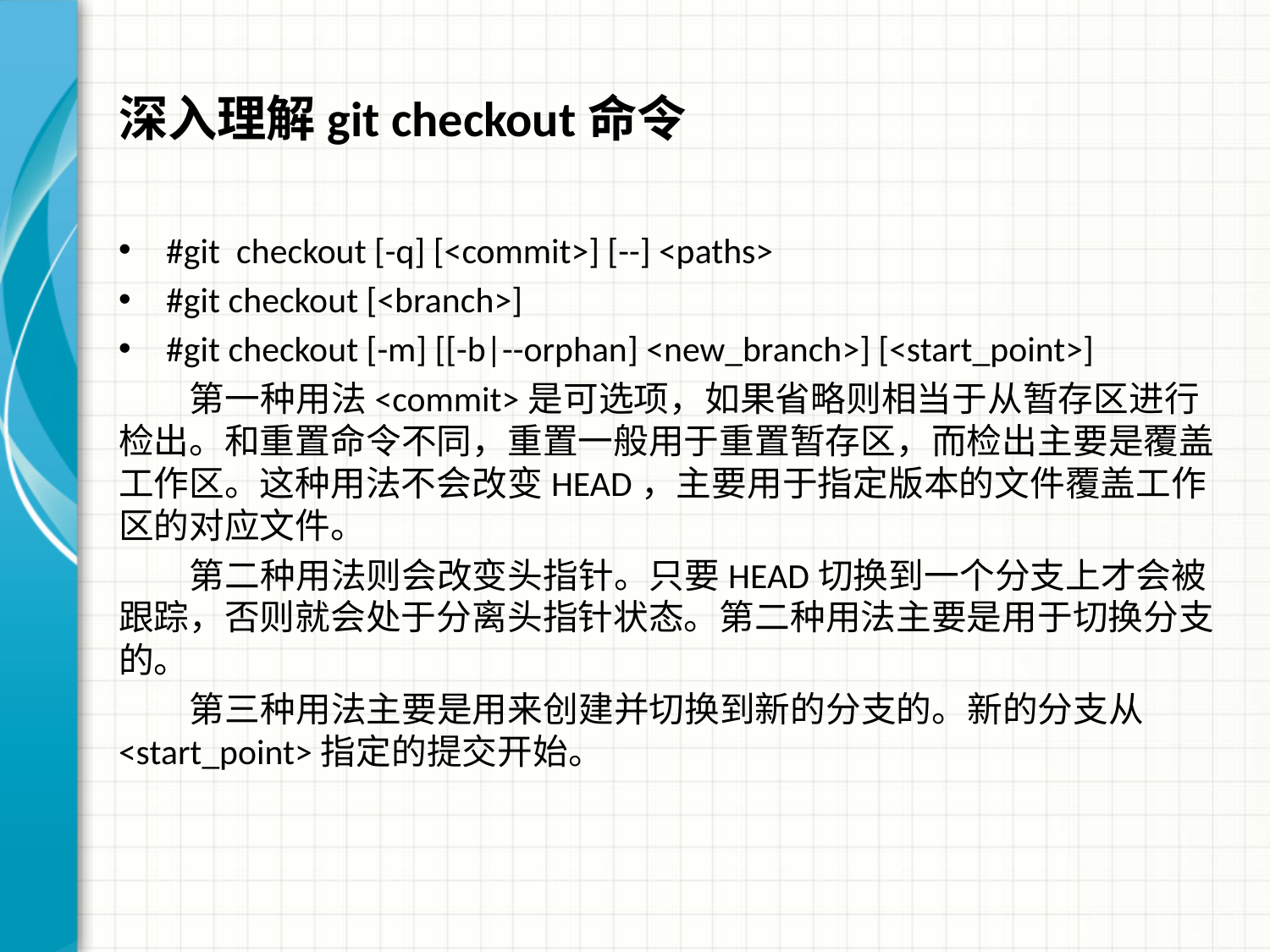

# 深入理解git checkout命令
#git  checkout [-q] [<commit>] [--] <paths>
#git checkout [<branch>]
#git checkout [-m] [[-b|--orphan] <new_branch>] [<start_point>]
        第一种用法<commit>是可选项，如果省略则相当于从暂存区进行检出。和重置命令不同，重置一般用于重置暂存区，而检出主要是覆盖工作区。这种用法不会改变HEAD，主要用于指定版本的文件覆盖工作区的对应文件。
        第二种用法则会改变头指针。只要HEAD切换到一个分支上才会被跟踪，否则就会处于分离头指针状态。第二种用法主要是用于切换分支的。
        第三种用法主要是用来创建并切换到新的分支的。新的分支从<start_point>指定的提交开始。